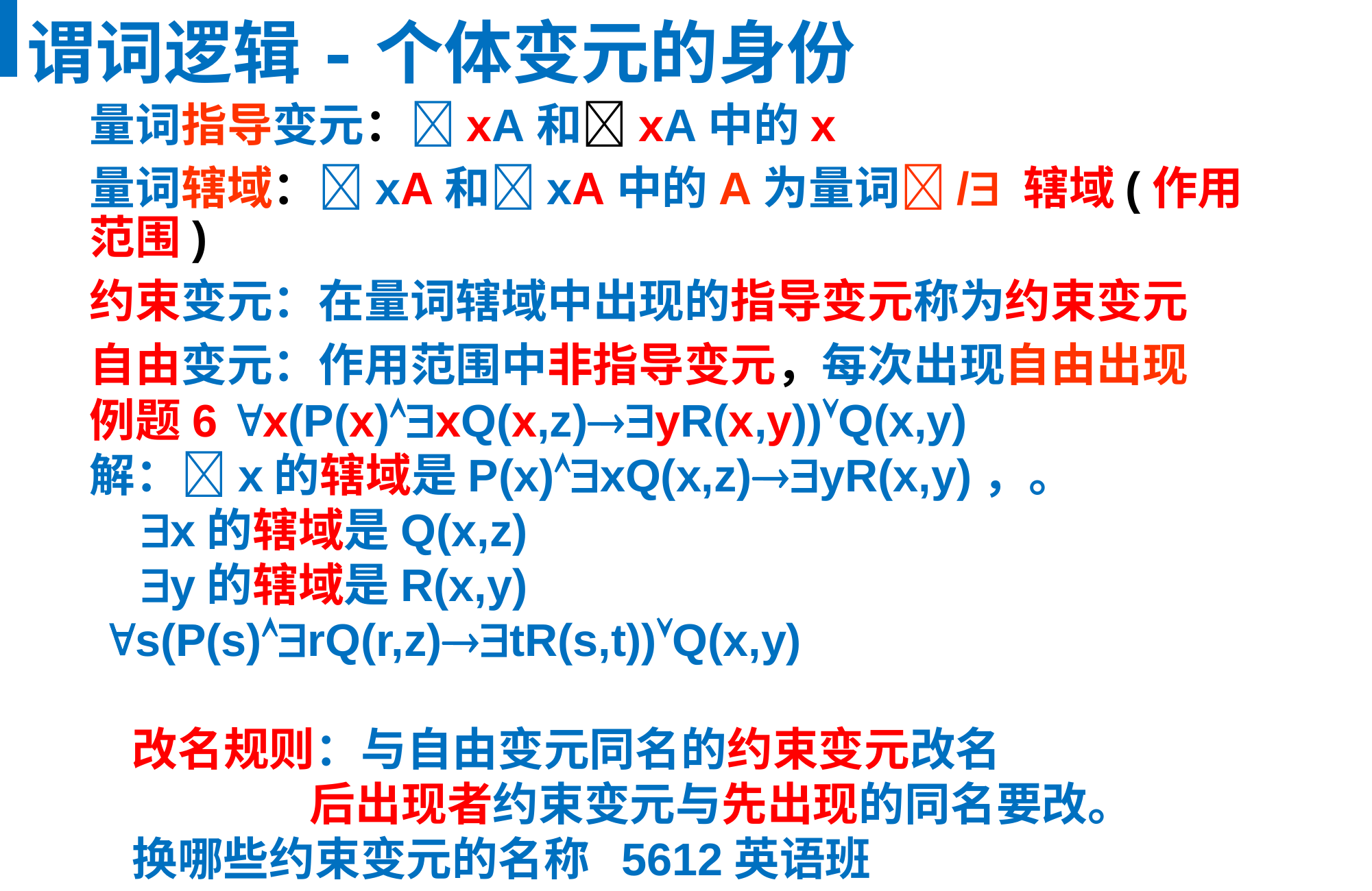

谓词逻辑-个体变元的身份
量词指导变元：∀xA和∃xA中的x
量词辖域：∀xA和∃xA中的A为量词∀/∃ 辖域(作用范围)
约束变元：在量词辖域中出现的指导变元称为约束变元
自由变元：作用范围中非指导变元，每次出现自由出现
例题6 ∀x(P(x)∧∃xQ(x,z)→∃yR(x,y))∨Q(x,y)
解：∀x的辖域是P(x)∧∃xQ(x,z)→∃yR(x,y)，。
    ∃x的辖域是Q(x,z)
    ∃y的辖域是R(x,y)
 ∀s(P(s)∧∃rQ(r,z)→∃tR(s,t))∨Q(x,y)

   改名规则：与自由变元同名的约束变元改名
                    后出现者约束变元与先出现的同名要改。
   换哪些约束变元的名称  5612英语班